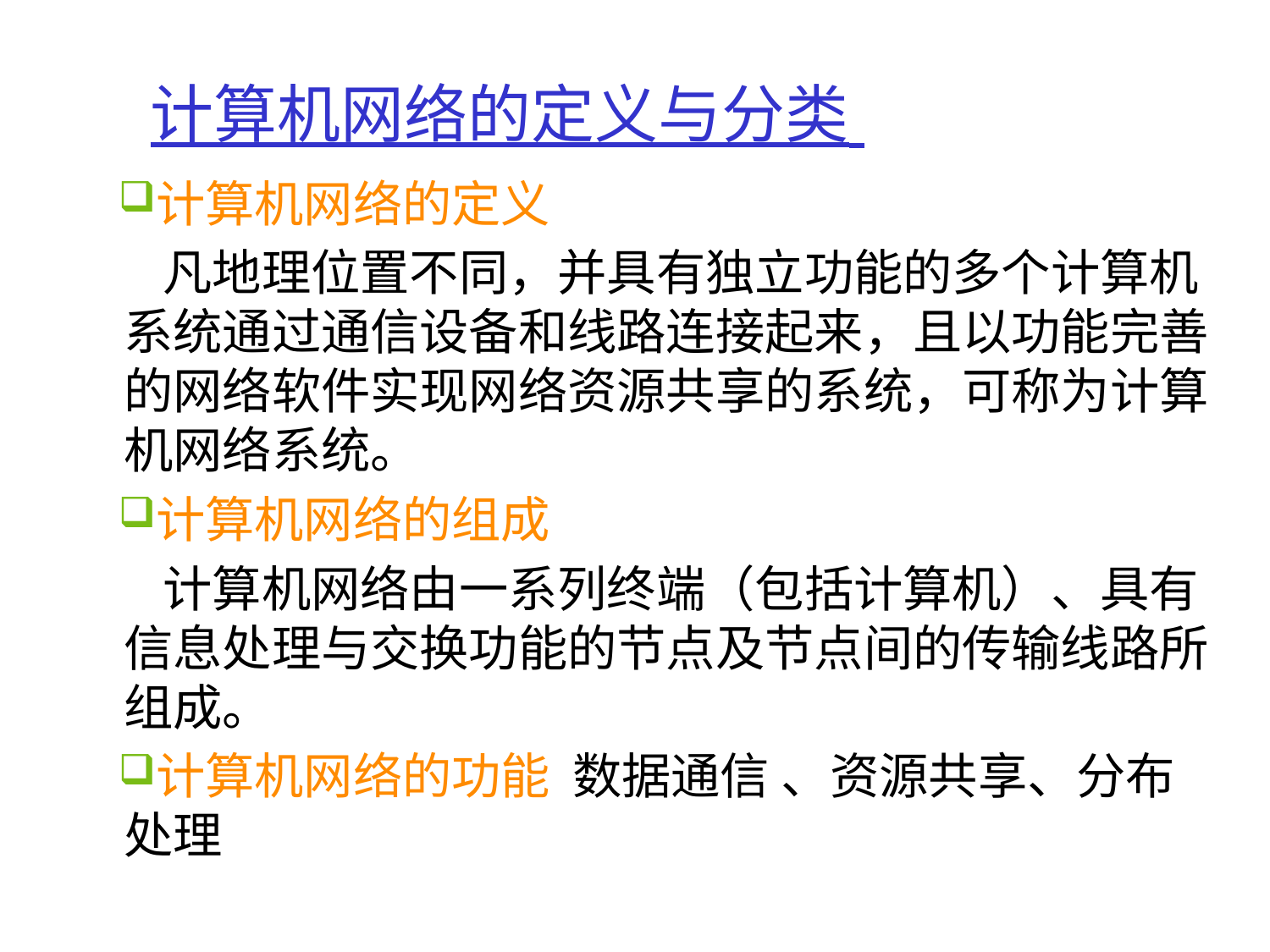

# 计算机网络的定义与分类
计算机网络的定义
   凡地理位置不同，并具有独立功能的多个计算机系统通过通信设备和线路连接起来，且以功能完善的网络软件实现网络资源共享的系统，可称为计算机网络系统。
计算机网络的组成
   计算机网络由一系列终端（包括计算机）、具有信息处理与交换功能的节点及节点间的传输线路所组成。
计算机网络的功能  数据通信 、资源共享、分布处理